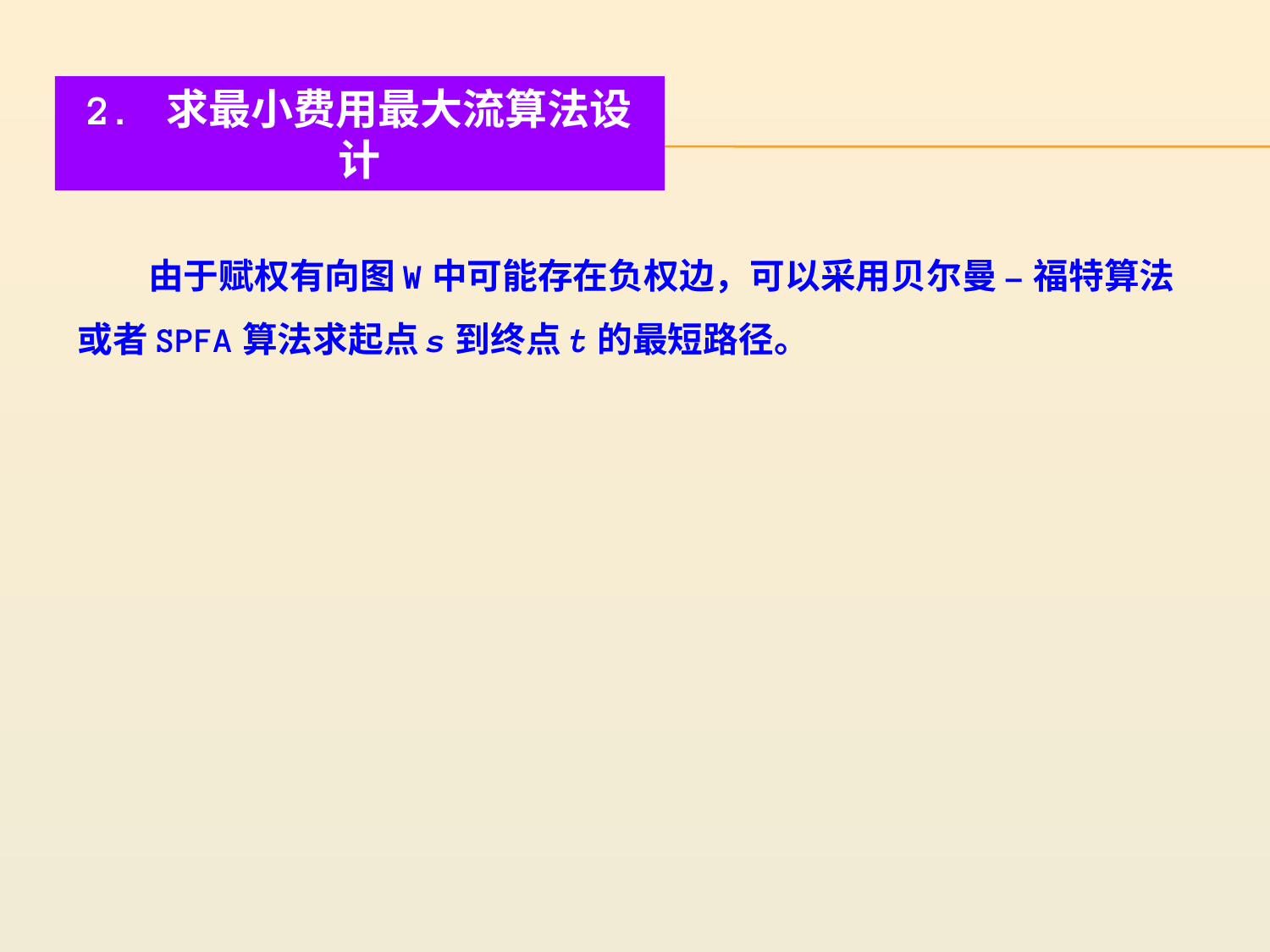

2. 求最小费用最大流算法设计
　　由于赋权有向图W中可能存在负权边，可以采用贝尔曼-福特算法或者SPFA算法求起点s到终点t的最短路径。